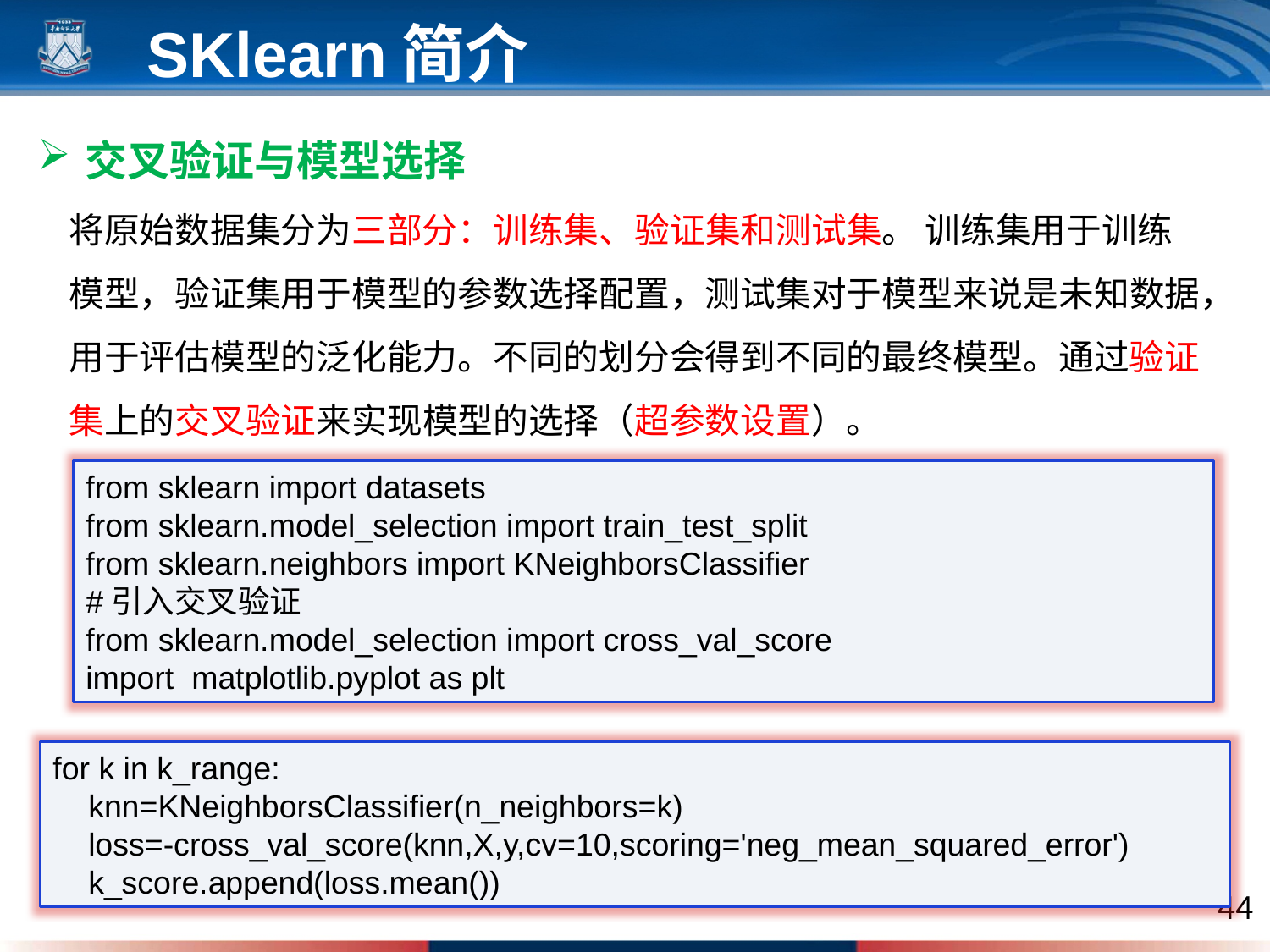

SKlearn简介
交叉验证与模型选择
将原始数据集分为三部分：训练集、验证集和测试集。 训练集用于训练模型，验证集用于模型的参数选择配置，测试集对于模型来说是未知数据，用于评估模型的泛化能力。不同的划分会得到不同的最终模型。通过验证集上的交叉验证来实现模型的选择（超参数设置）。
from sklearn import datasets
from sklearn.model_selection import train_test_split
from sklearn.neighbors import KNeighborsClassifier
#引入交叉验证
from sklearn.model_selection import cross_val_score
import  matplotlib.pyplot as plt
for k in k_range:
    knn=KNeighborsClassifier(n_neighbors=k)
    loss=-cross_val_score(knn,X,y,cv=10,scoring='neg_mean_squared_error')
    k_score.append(loss.mean())